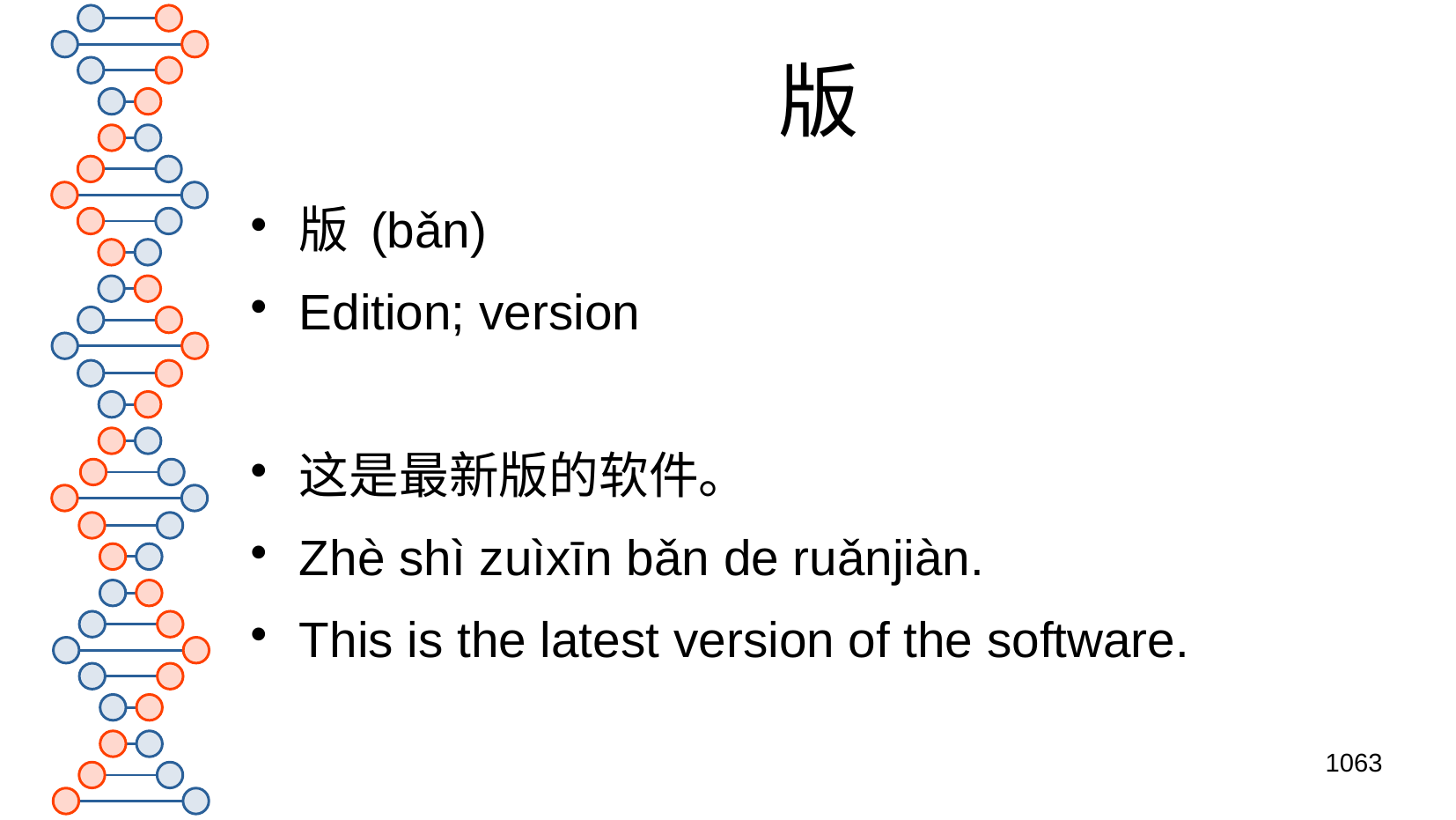

# 版
版 (bǎn)
Edition; version

这是最新版的软件。
Zhè shì zuìxīn bǎn de ruǎnjiàn.
This is the latest version of the software.

1063